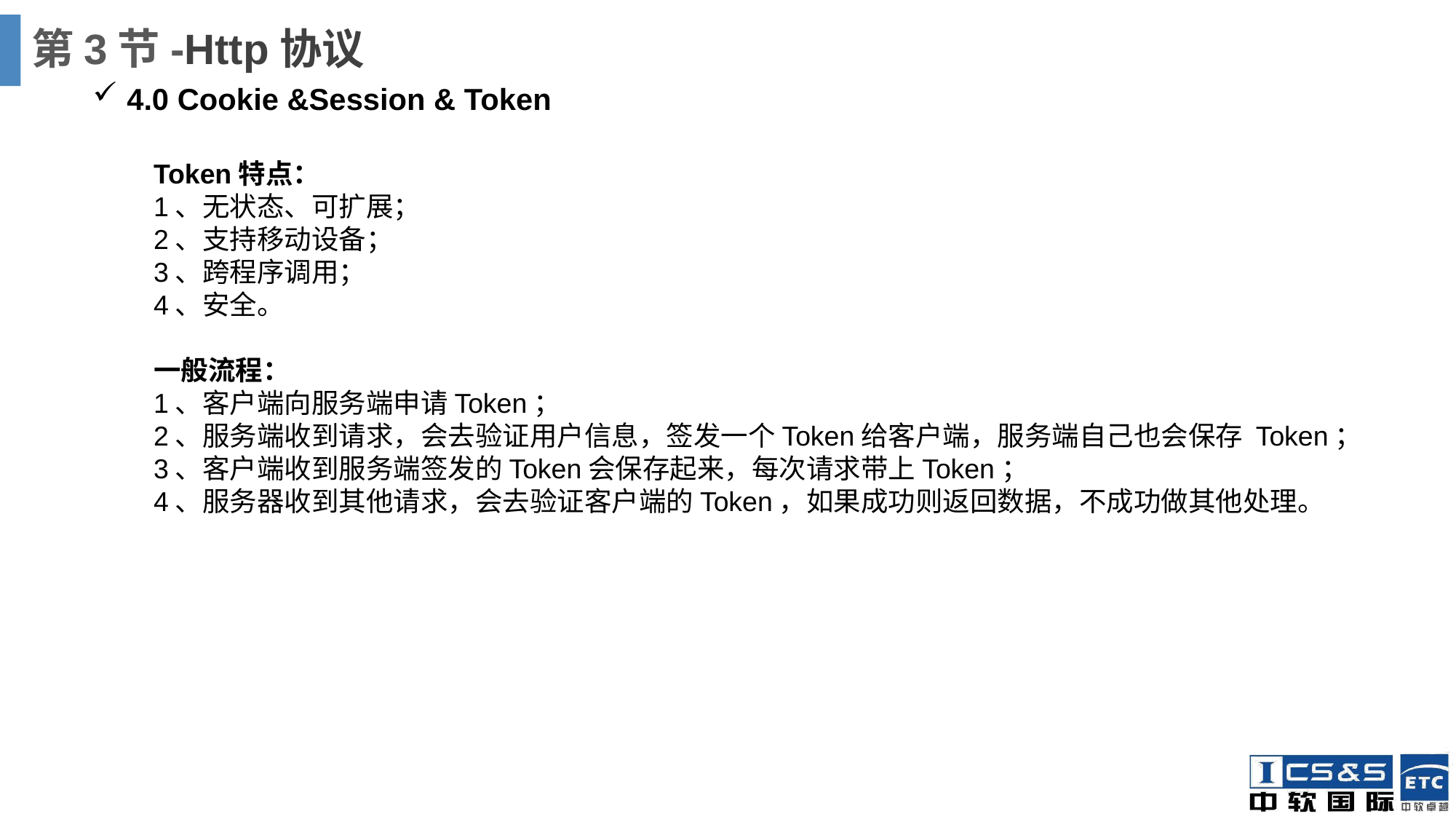

# 第3节-Http协议
4.0 Cookie &Session & Token
Token特点：
1、无状态、可扩展；
2、支持移动设备；
3、跨程序调用；
4、安全。

一般流程：
1、客户端向服务端申请Token；
2、服务端收到请求，会去验证用户信息，签发一个Token给客户端，服务端自己也会保存 Token；
3、客户端收到服务端签发的Token会保存起来，每次请求带上Token；
4、服务器收到其他请求，会去验证客户端的Token，如果成功则返回数据，不成功做其他处理。